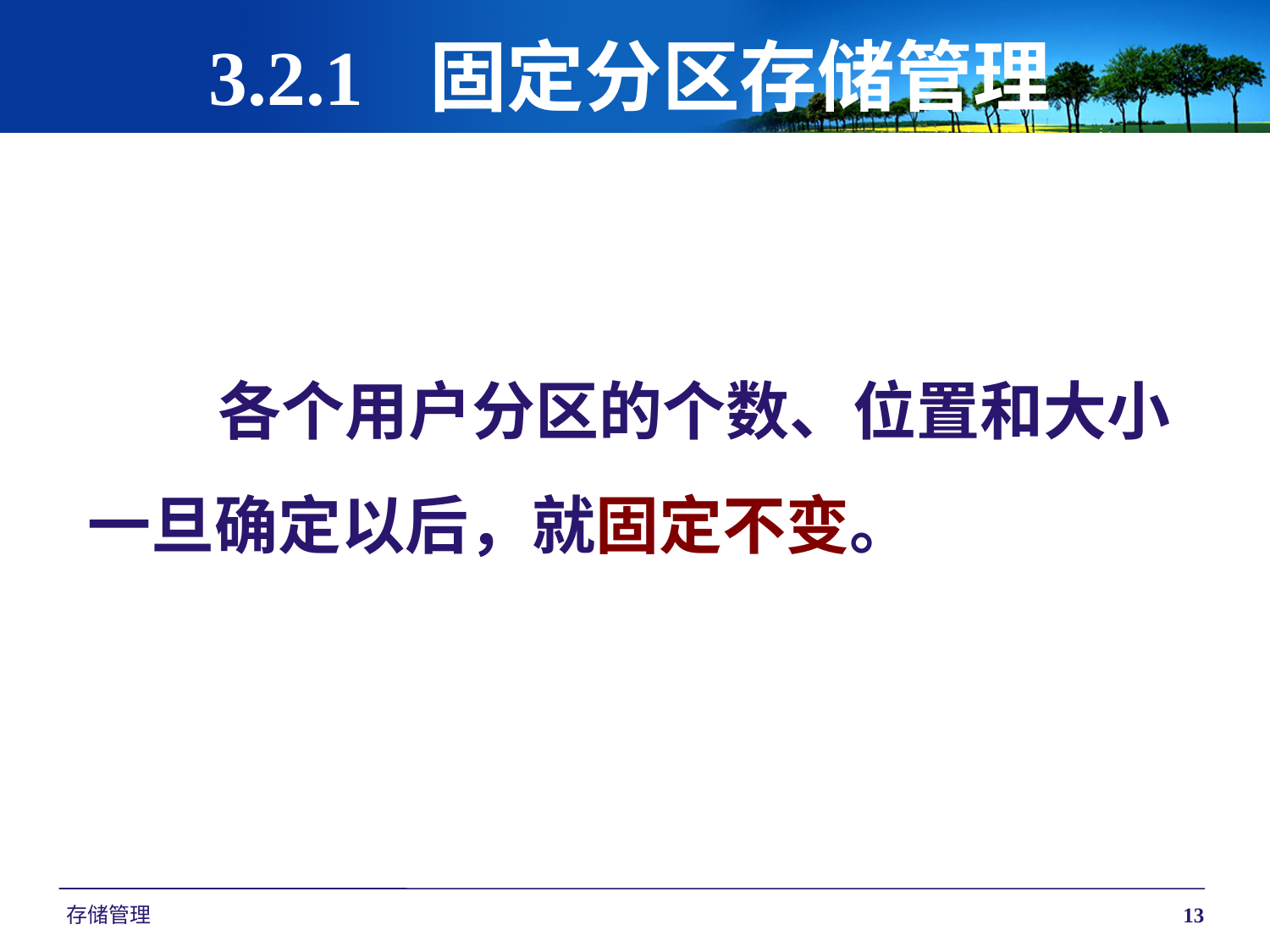

# 3.2.1 固定分区存储管理
        各个用户分区的个数、位置和大小一旦确定以后，就固定不变。
存储管理
13